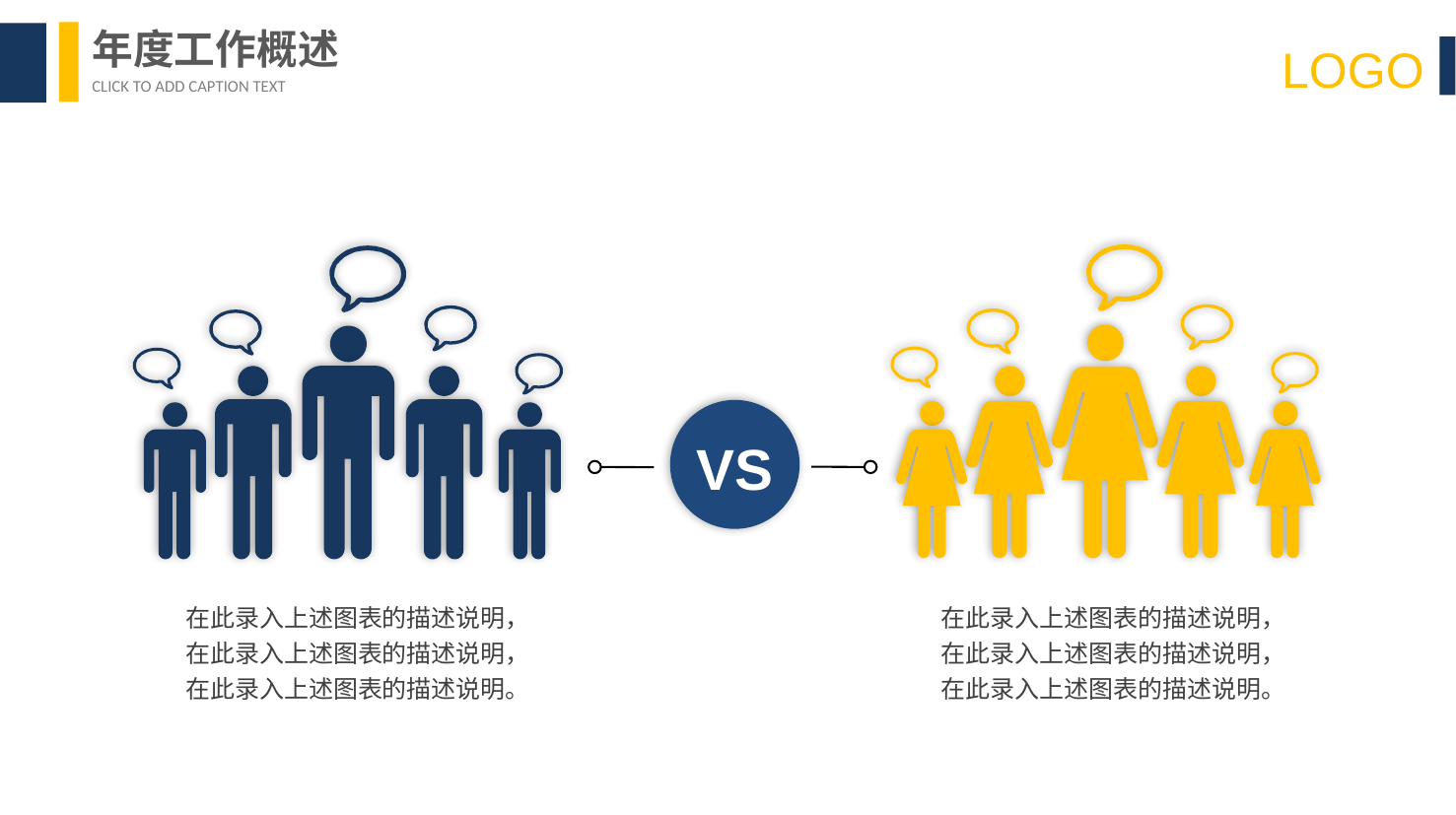

年度工作概述
LOGO

CLICK TO ADD CAPTION TEXT

VS

在此录入上述图表的描述说明，在此录入上述图表的描述说明，在此录入上述图表的描述说明。
在此录入上述图表的描述说明，在此录入上述图表的描述说明，在此录入上述图表的描述说明。